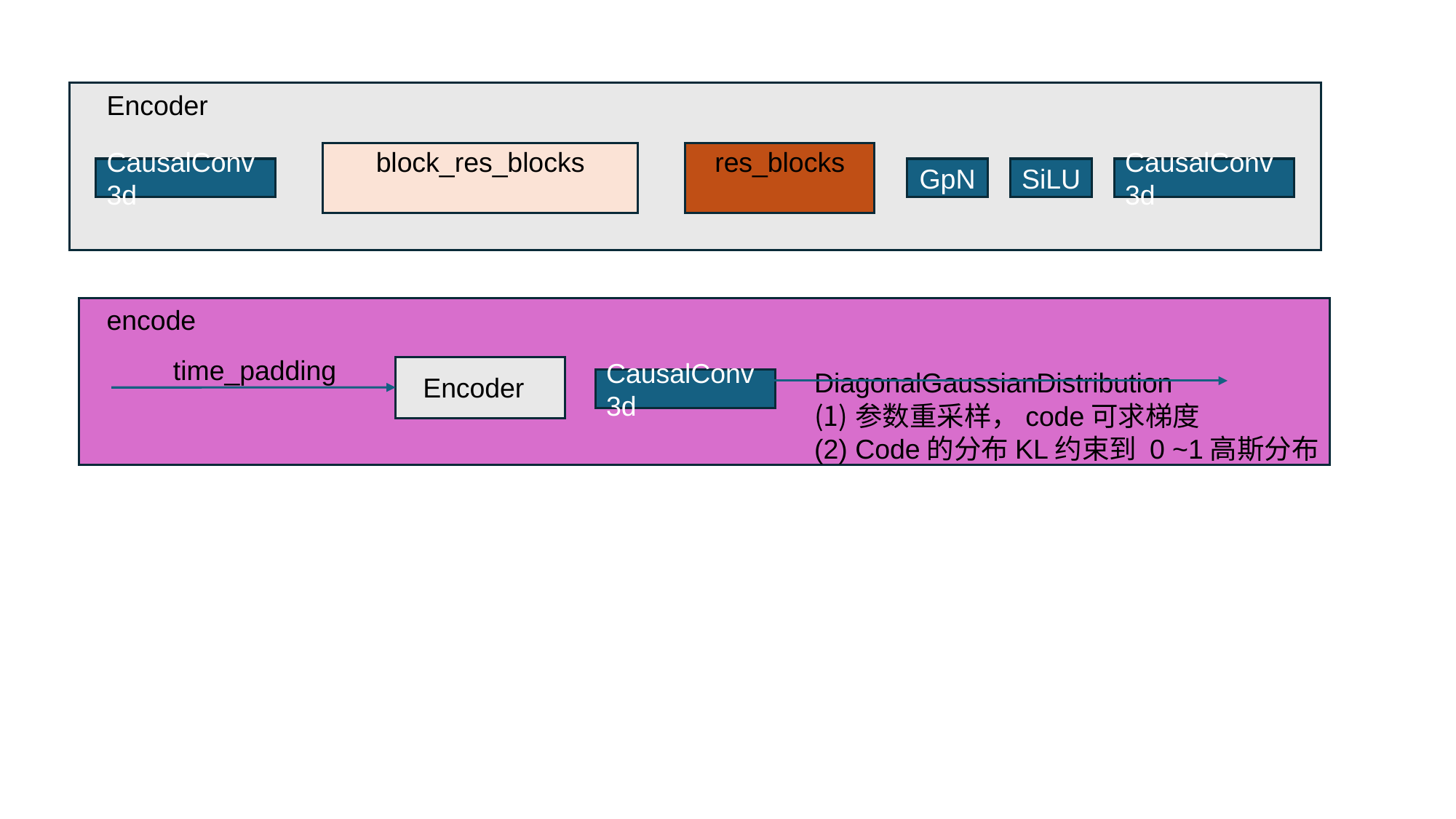

Encoder
block_res_blocks

res_blocks

SiLU
CausalConv3d
CausalConv3d
GpN

encode
time_padding

DiagonalGaussianDistribution
参数重采样，code可求梯度
Code的分布KL约束到 0 ~1高斯分布
Encoder
CausalConv3d